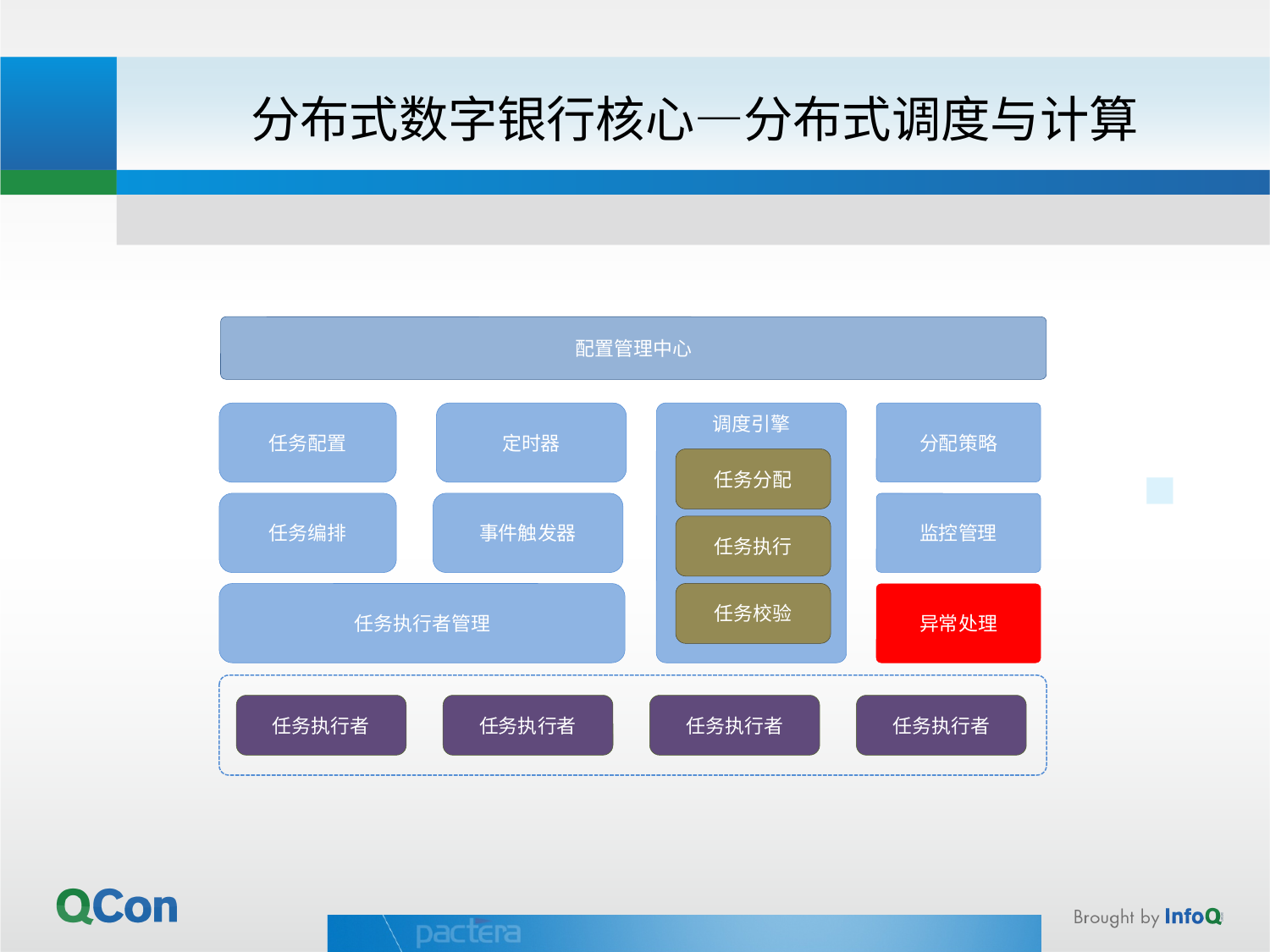

# 分布式数字银行核心—分布式调度与计算
配置管理中心
调度引擎
任务配置
定时器
分配策略
任务分配
任务编排
事件触发器
监控管理
任务执行
任务执行者管理
任务校验
异常处理

任务执行者
任务执行者
任务执行者
任务执行者